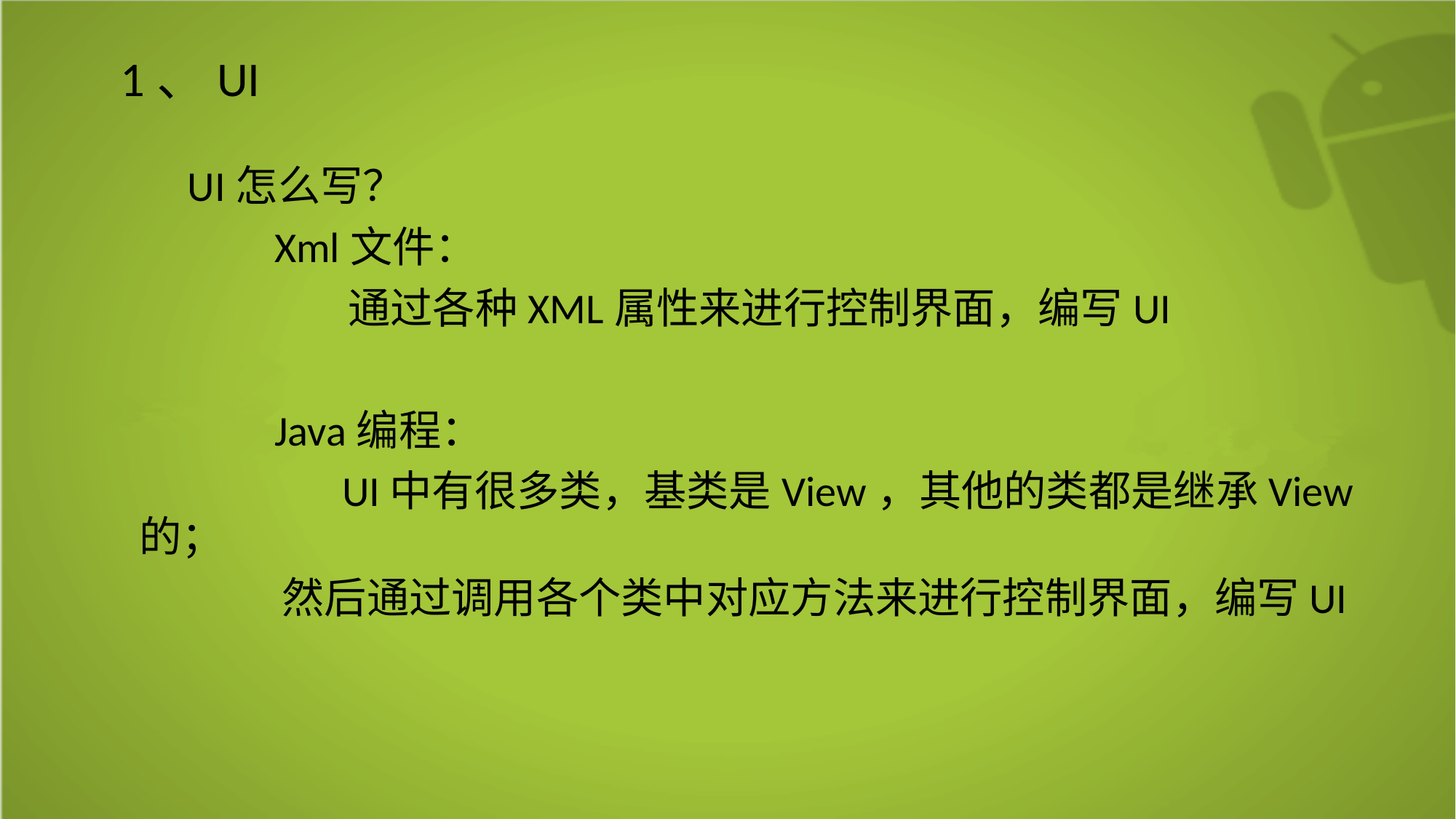

# 1、UI
     UI怎么写？
              Xml文件：
                     通过各种XML属性来进行控制界面，编写UI

              Java编程：
                     UI中有很多类，基类是View，其他的类都是继承View的；
              然后通过调用各个类中对应方法来进行控制界面，编写UI